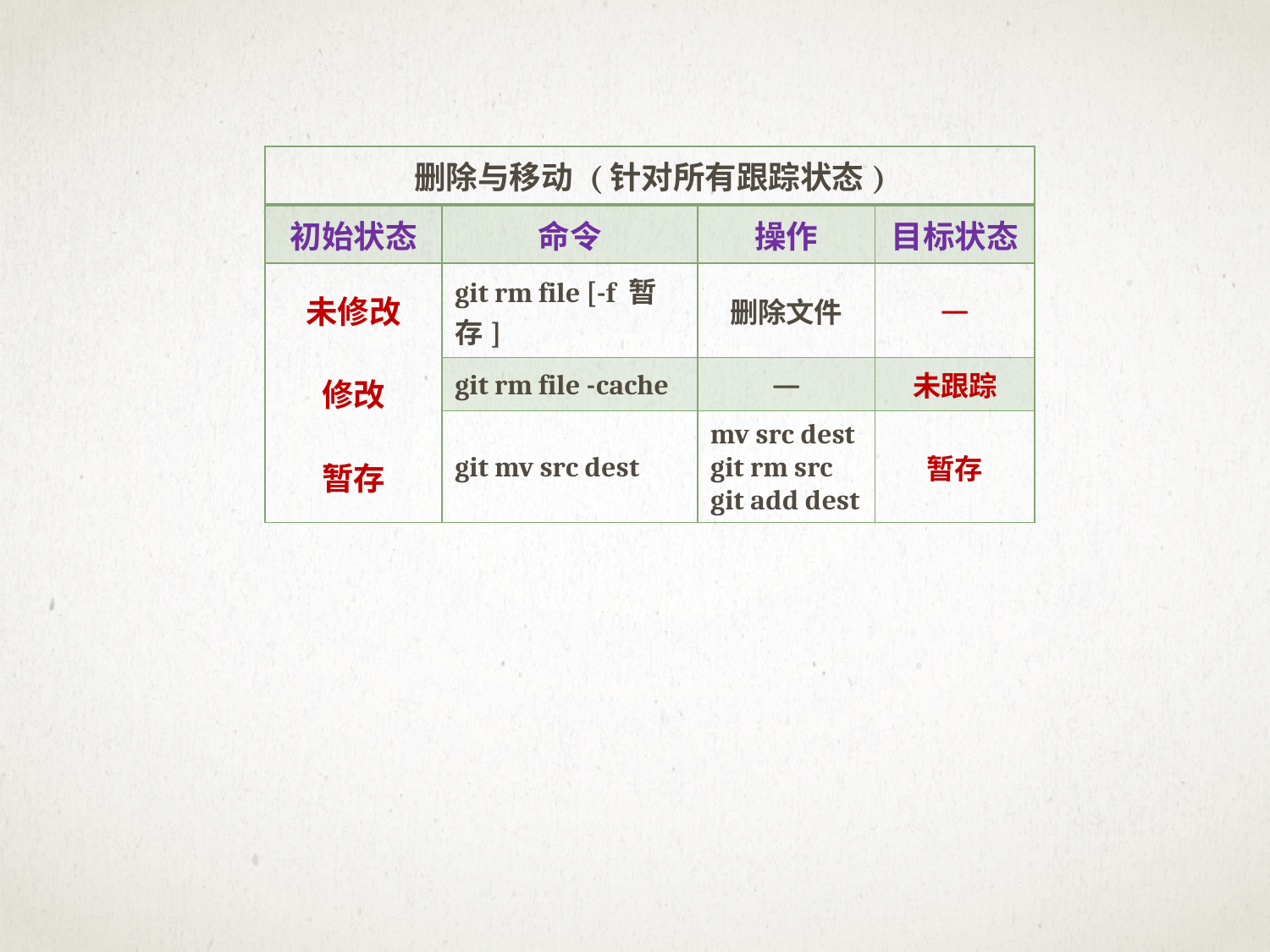

| 删除与移动 (针对所有跟踪状态) |  |  |  |
| --- | --- | --- | --- |
| 初始状态 | 命令 | 操作 | 目标状态 |
| 未修改 修改 暂存 | git rm file [-f 暂存] | 删除文件 | — |
|  | git rm file -cache | — | 未跟踪 |
|  | git mv src dest | mv src dest git rm src git add dest | 暂存 |